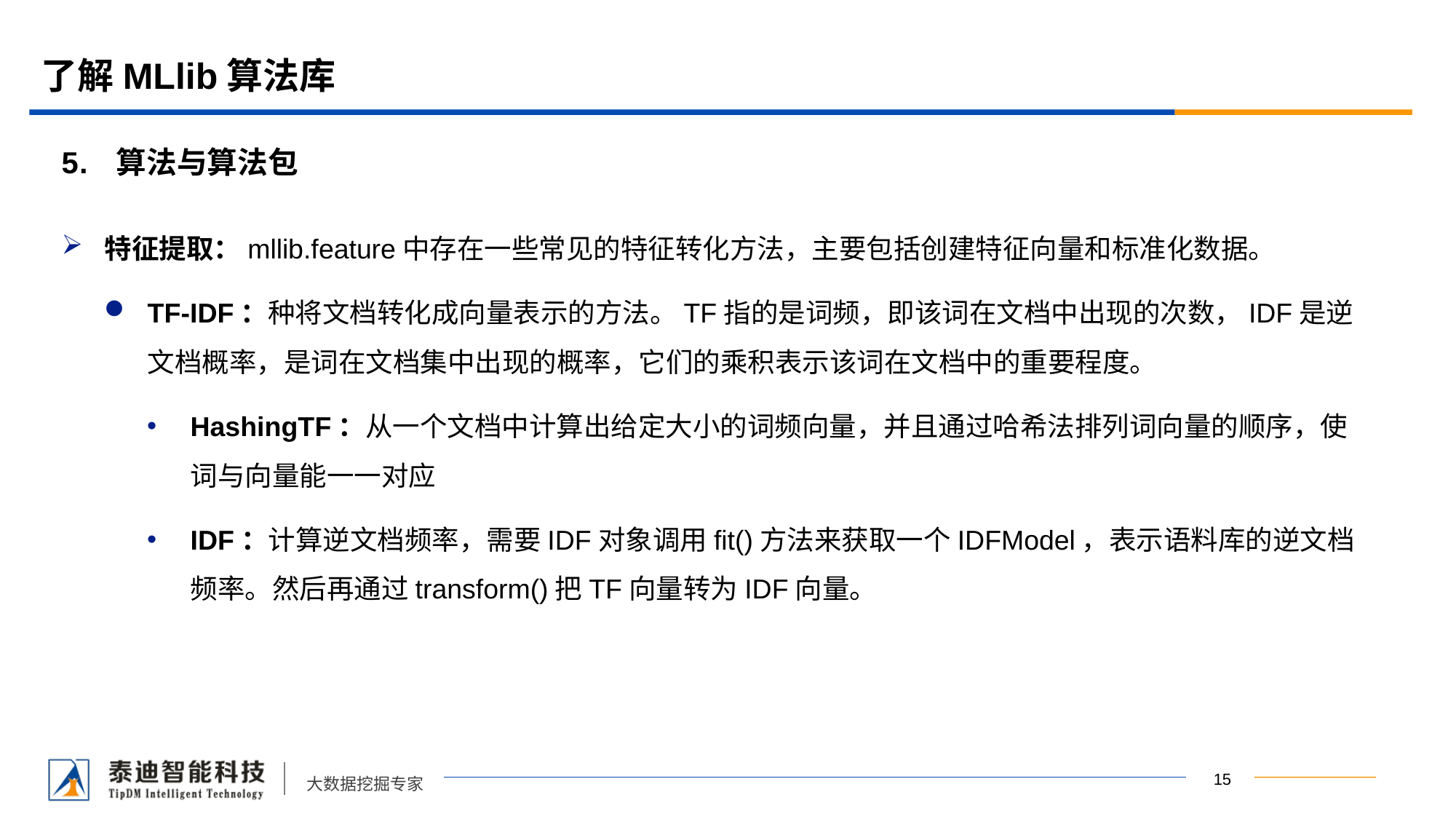

# 了解MLlib算法库
算法与算法包
特征提取：mllib.feature中存在一些常见的特征转化方法，主要包括创建特征向量和标准化数据。
TF-IDF：种将文档转化成向量表示的方法。TF指的是词频，即该词在文档中出现的次数，IDF是逆文档概率，是词在文档集中出现的概率，它们的乘积表示该词在文档中的重要程度。
HashingTF：从一个文档中计算出给定大小的词频向量，并且通过哈希法排列词向量的顺序，使词与向量能一一对应
IDF：计算逆文档频率，需要IDF对象调用fit()方法来获取一个IDFModel，表示语料库的逆文档频率。然后再通过transform()把TF向量转为IDF向量。